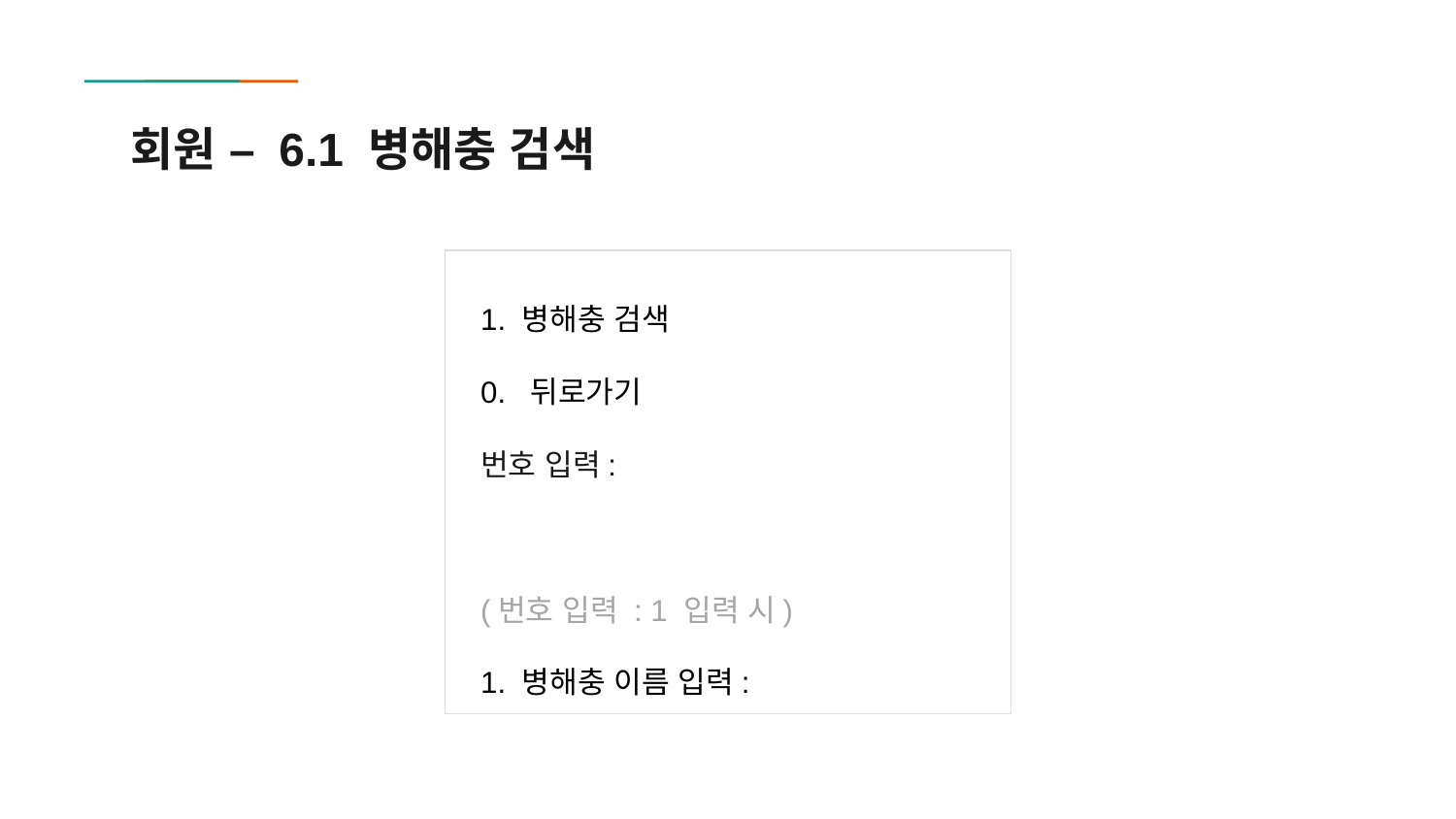

# 회원 – 6.1 병해충 검색
1. 병해충 검색
0.  뒤로가기
번호 입력:

(번호 입력 : 1 입력 시)
1. 병해충 이름 입력: